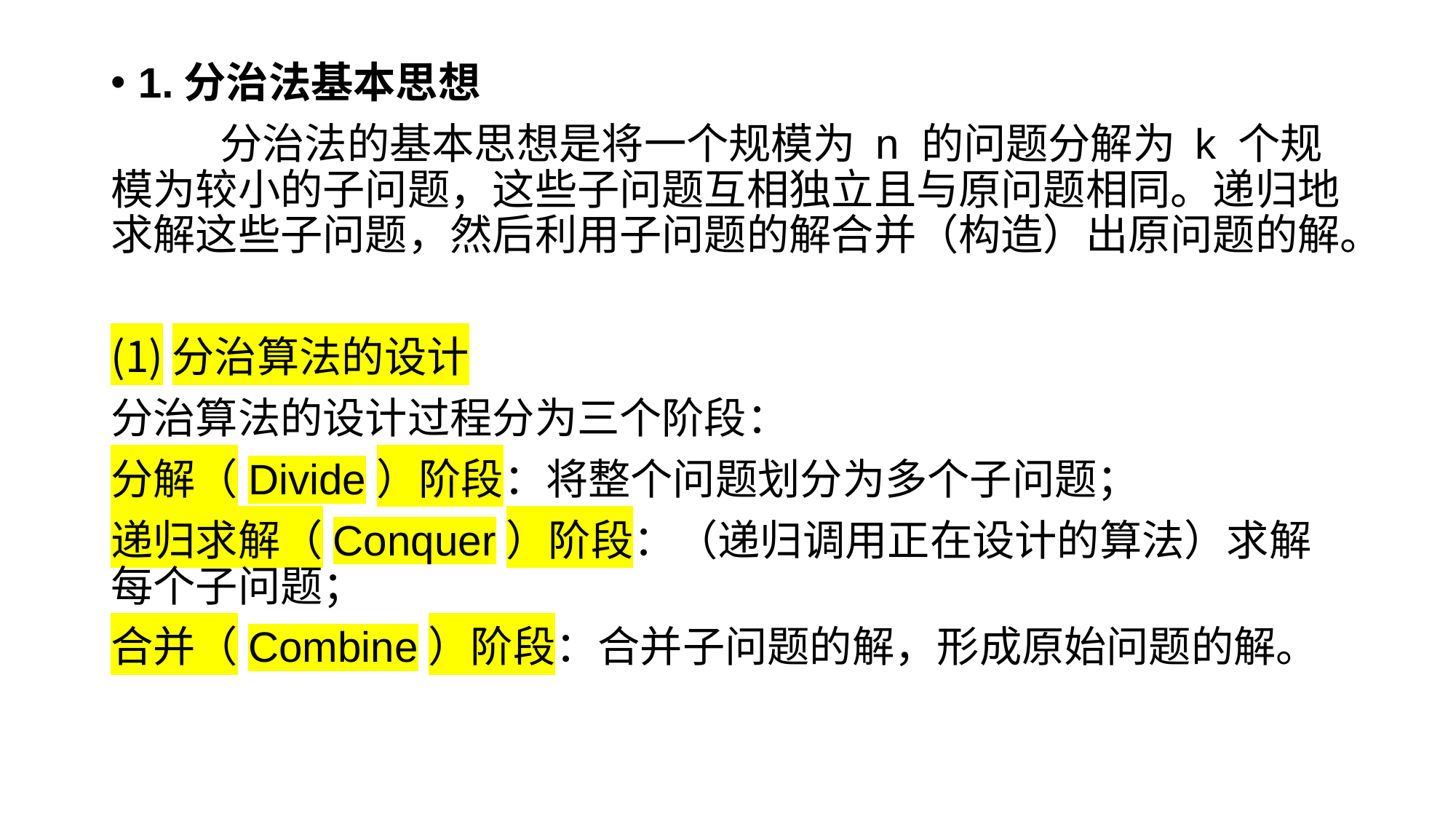

1.分治法基本思想
	分治法的基本思想是将一个规模为 n 的问题分解为 k 个规模为较小的子问题，这些子问题互相独立且与原问题相同。递归地求解这些子问题，然后利用子问题的解合并（构造）出原问题的解。

分治算法的设计
分治算法的设计过程分为三个阶段：
分解（Divide）阶段：将整个问题划分为多个子问题；
递归求解（Conquer）阶段：（递归调用正在设计的算法）求解每个子问题；
合并（Combine）阶段：合并子问题的解，形成原始问题的解。